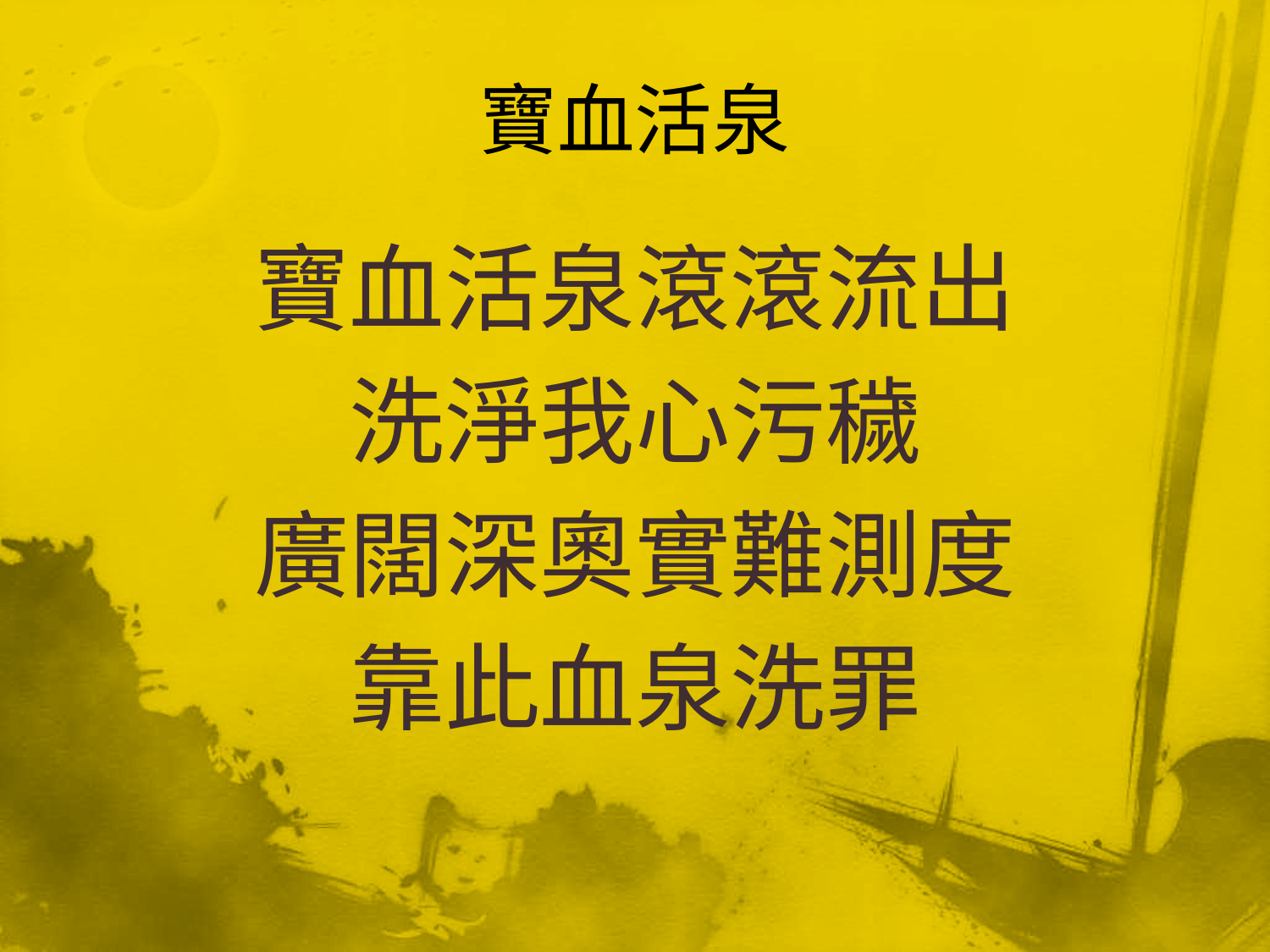

# 寶血活泉
寶血活泉滾滾流出
洗淨我心污穢
廣闊深奧實難測度
靠此血泉洗罪